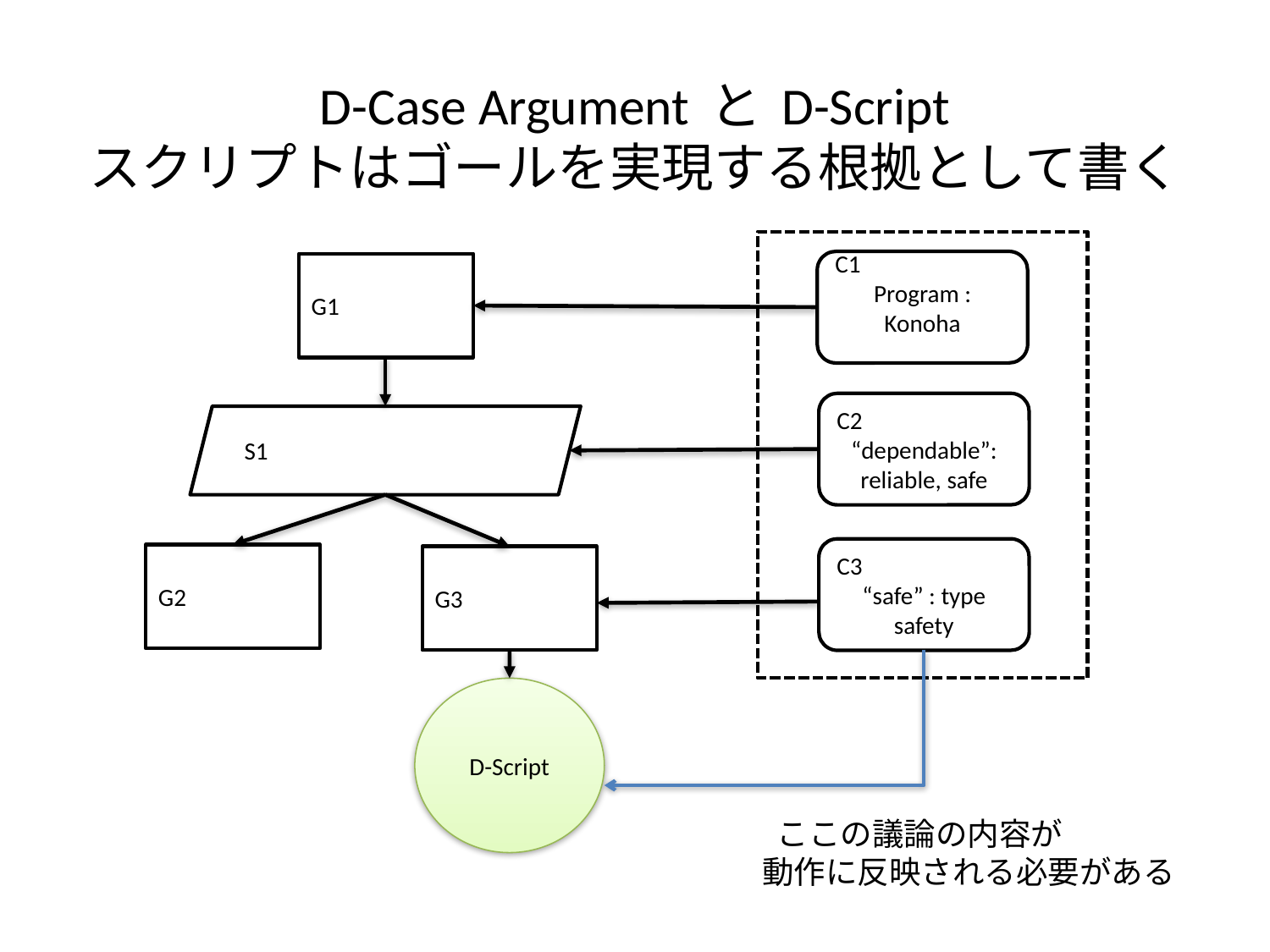

# D-Case Argument と D-Script スクリプトはゴールを実現する根拠として書く

C1
Program : Konoha

G1
C2
“dependable”: reliable, safe
S1
C3
“safe” : type safety
G2
G3
D-Script
 ここの議論の内容が
動作に反映される必要がある